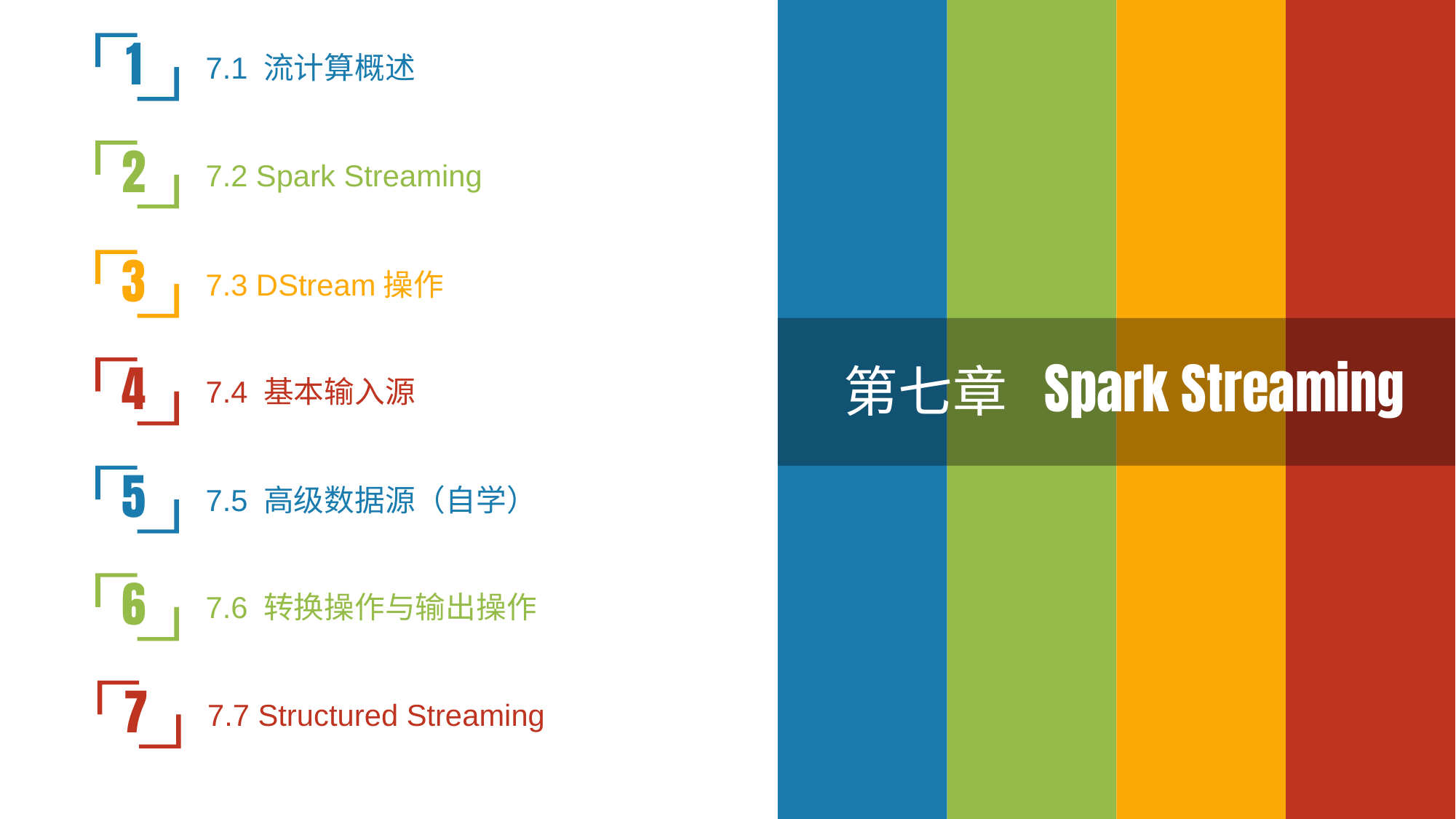

1
7.1 流计算概述
2
7.2 Spark Streaming
3
7.3 DStream操作

第七章  Spark Streaming
4
7.4 基本输入源
5
7.5 高级数据源（自学）
6
7.6 转换操作与输出操作
7
7.7 Structured Streaming